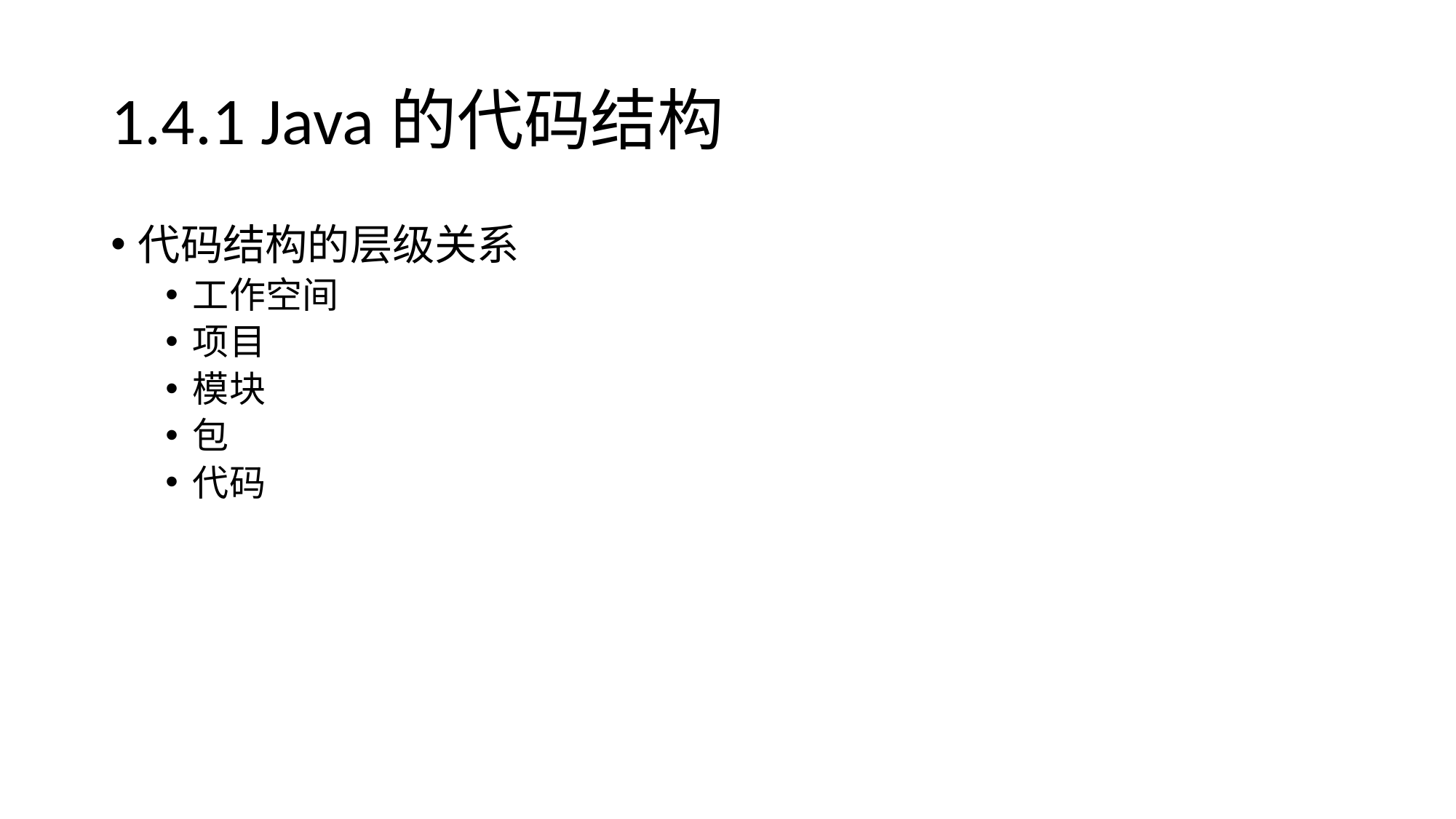

# 1.4.1 Java的代码结构
代码结构的层级关系
工作空间
项目
模块
包
代码